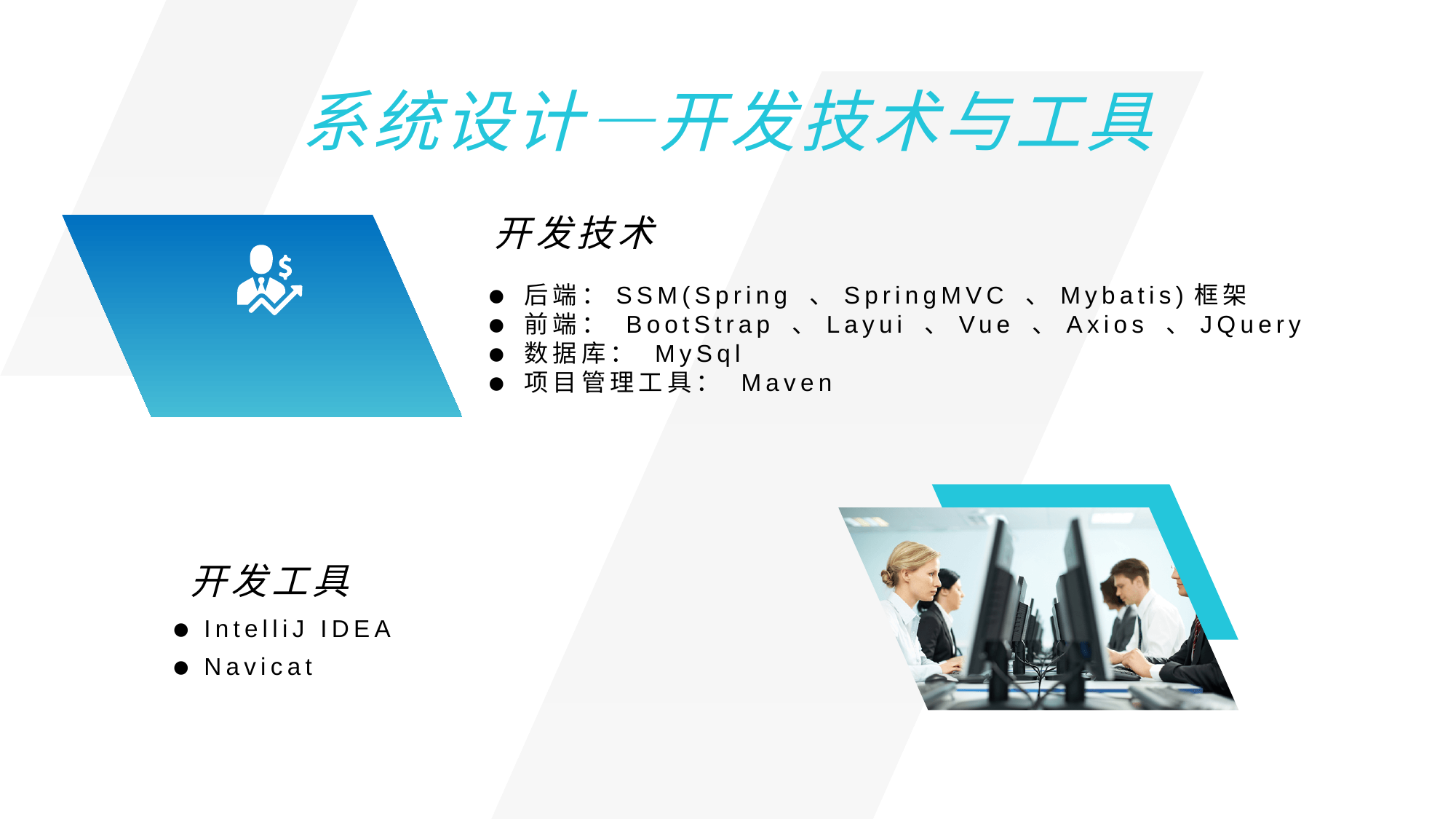

系统设计—开发技术与工具
开发技术

⚫ 后端：SSM(Spring 、SpringMVC 、Mybatis)框架
⚫ 前端： BootStrap 、Layui 、Vue 、Axios 、JQuery
⚫ 数据库： MySql
⚫ 项目管理工具： Maven

开发工具
⚫ IntelliJ IDEA
⚫ Navicat